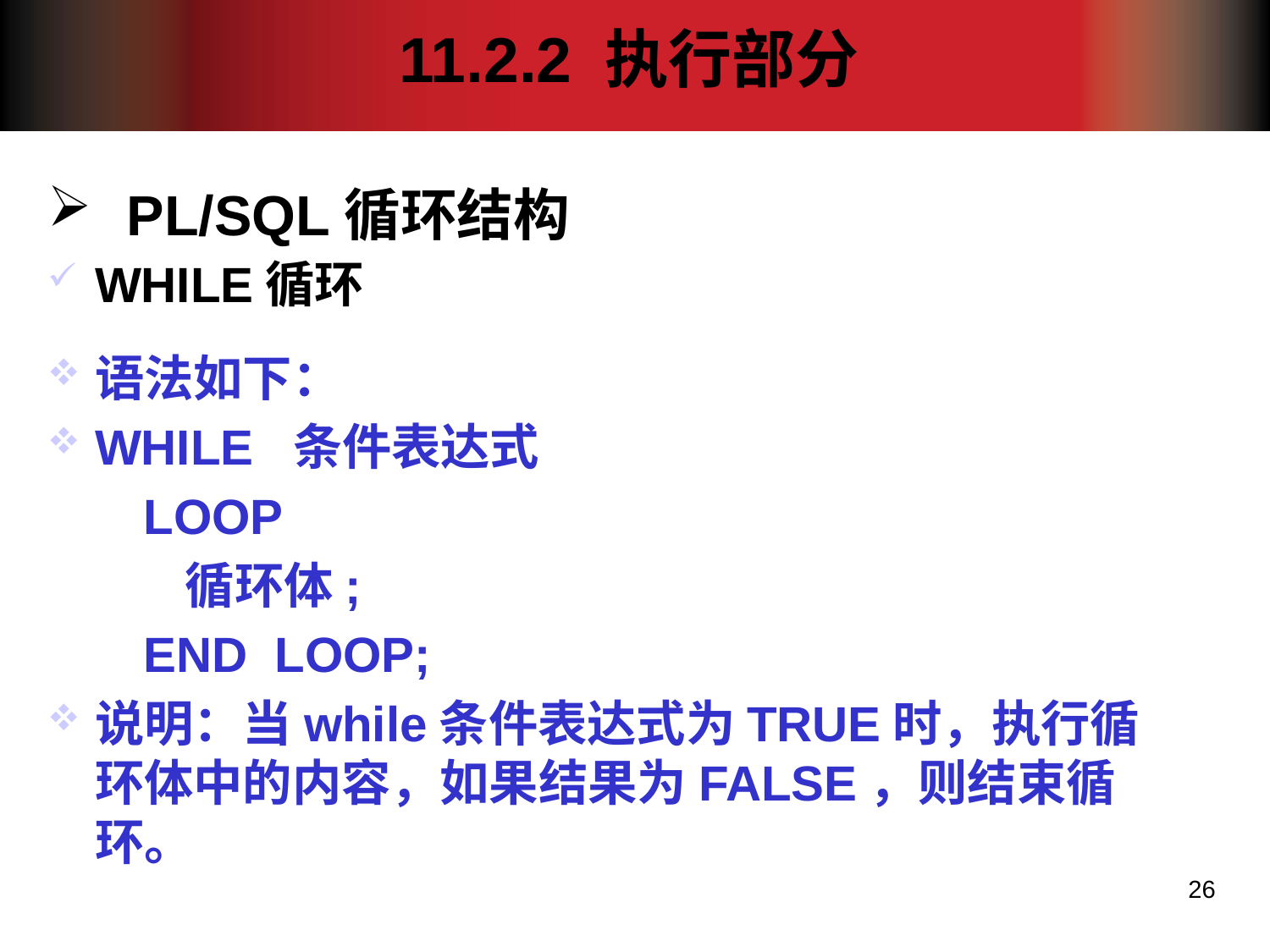

11.2.2 执行部分
# PL/SQL循环结构
WHILE循环

语法如下：
WHILE  条件表达式
       LOOP
	       循环体;
       END  LOOP;
说明：当while条件表达式为TRUE时，执行循环体中的内容，如果结果为FALSE，则结束循环。
26